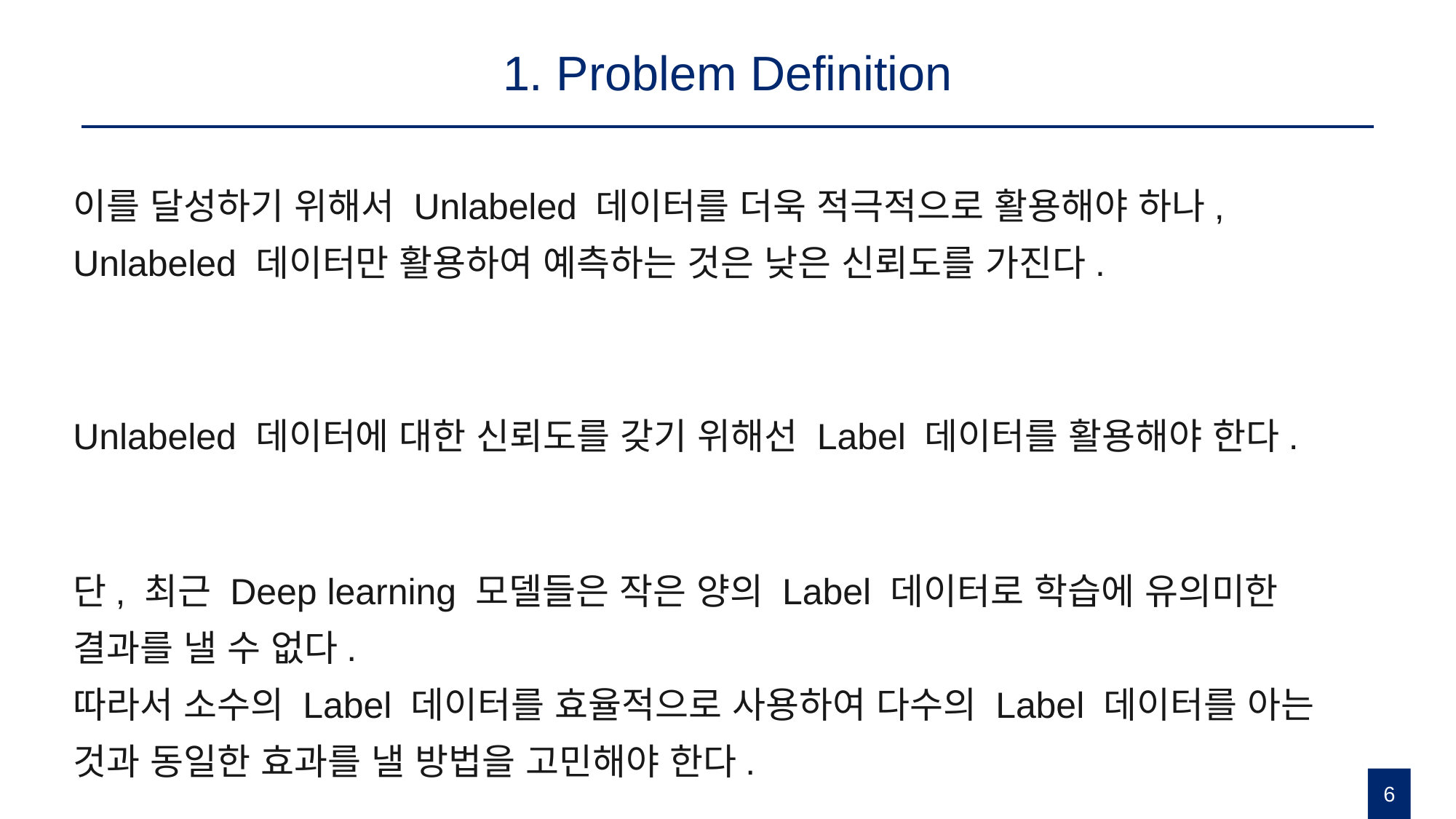

# 1. Problem Definition
이를 달성하기 위해서 Unlabeled 데이터를 더욱 적극적으로 활용해야 하나, Unlabeled 데이터만 활용하여 예측하는 것은 낮은 신뢰도를 가진다.
Unlabeled 데이터에 대한 신뢰도를 갖기 위해선 Label 데이터를 활용해야 한다.
단, 최근 Deep learning 모델들은 작은 양의 Label 데이터로 학습에 유의미한 결과를 낼 수 없다.
따라서 소수의 Label 데이터를 효율적으로 사용하여 다수의 Label 데이터를 아는 것과 동일한 효과를 낼 방법을 고민해야 한다.